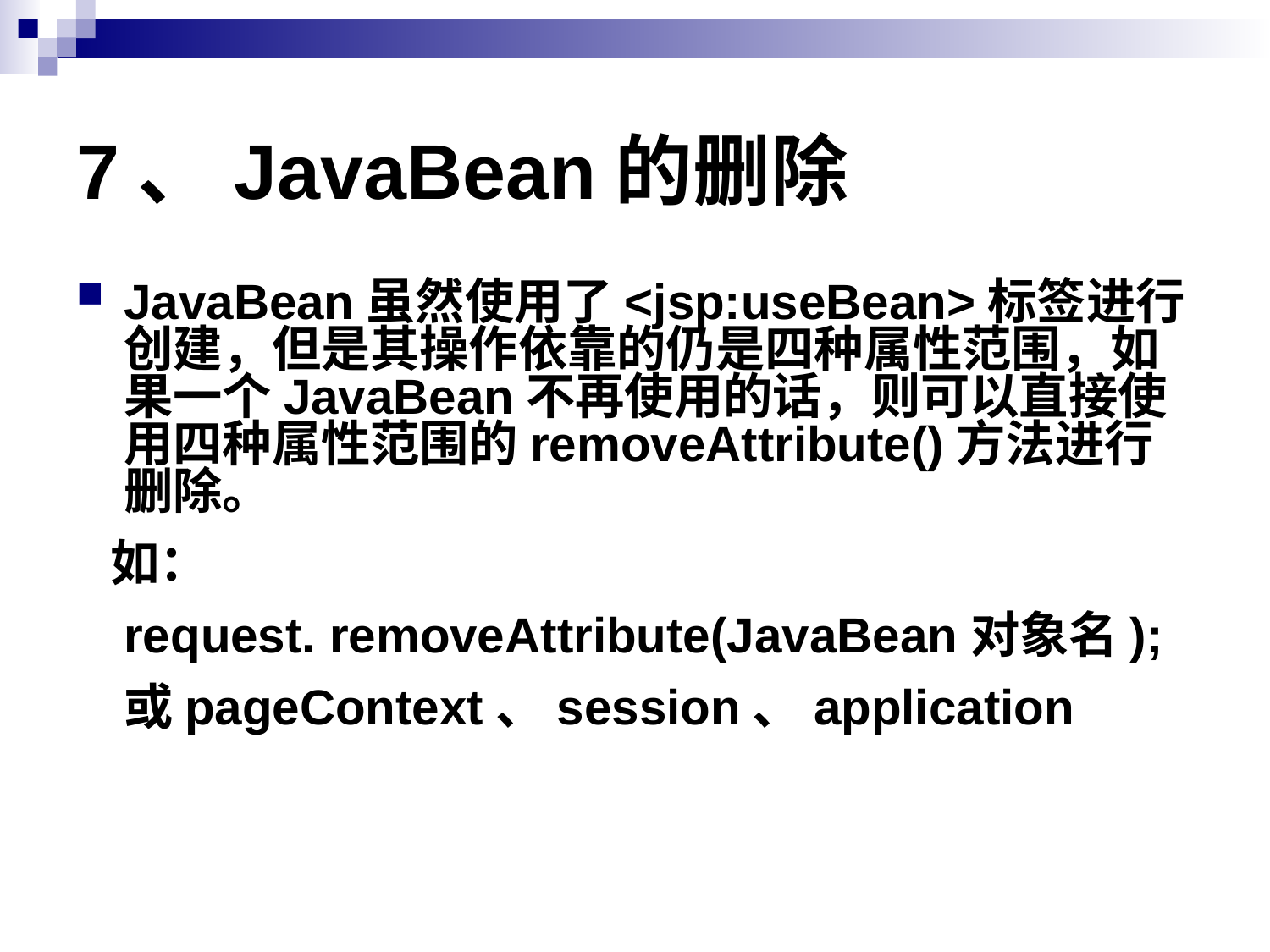

# 7、JavaBean的删除
JavaBean虽然使用了<jsp:useBean>标签进行创建，但是其操作依靠的仍是四种属性范围，如果一个JavaBean不再使用的话，则可以直接使用四种属性范围的removeAttribute()方法进行删除。
  如：
	request. removeAttribute(JavaBean对象名);
	或pageContext、session、application
15